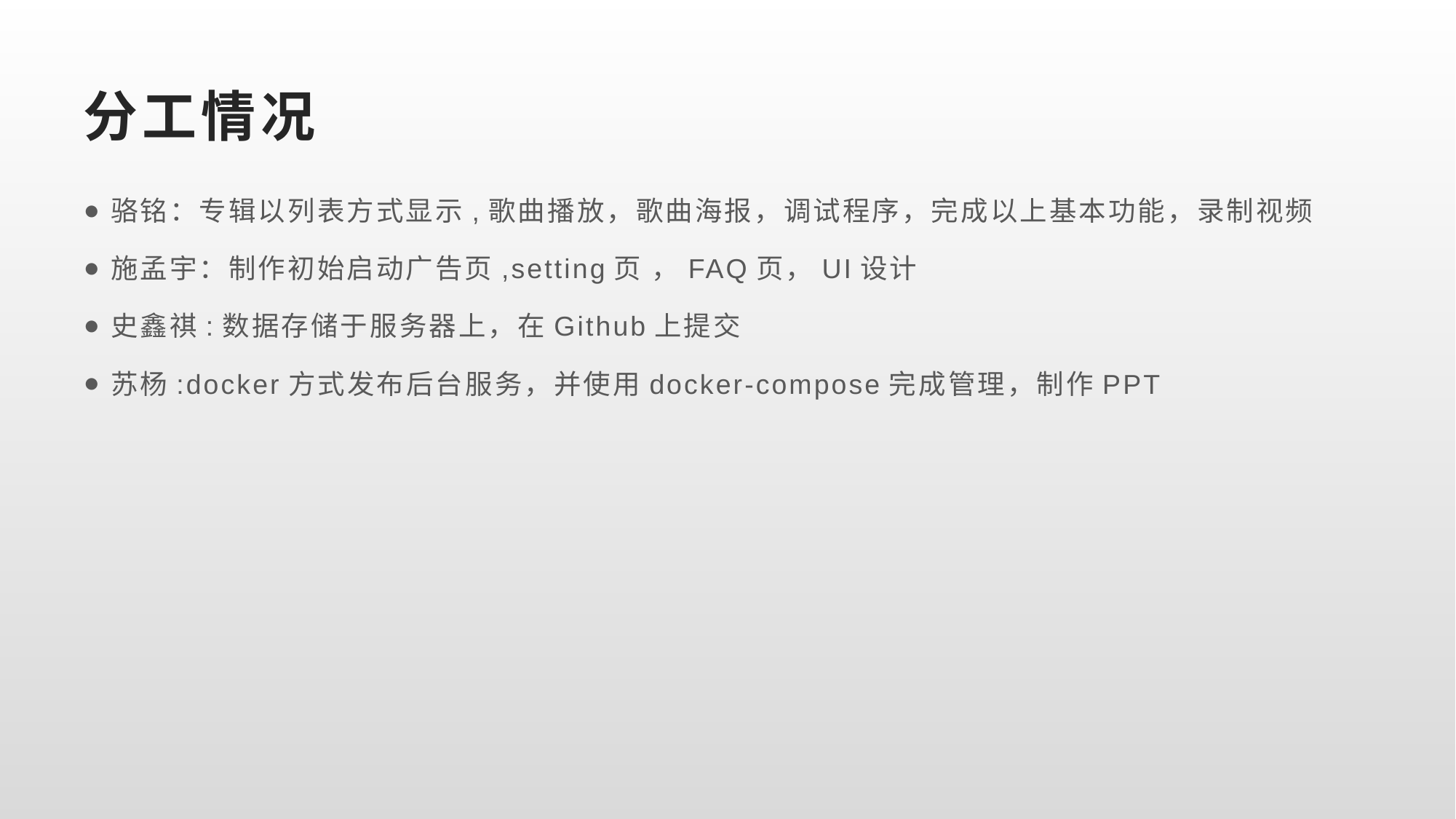

# 分工情况
骆铭：专辑以列表方式显示,歌曲播放，歌曲海报，调试程序，完成以上基本功能，录制视频
施孟宇：制作初始启动广告页,setting页 ，FAQ页，UI设计
史鑫祺:数据存储于服务器上，在Github上提交
苏杨:docker方式发布后台服务，并使用docker-compose完成管理，制作PPT